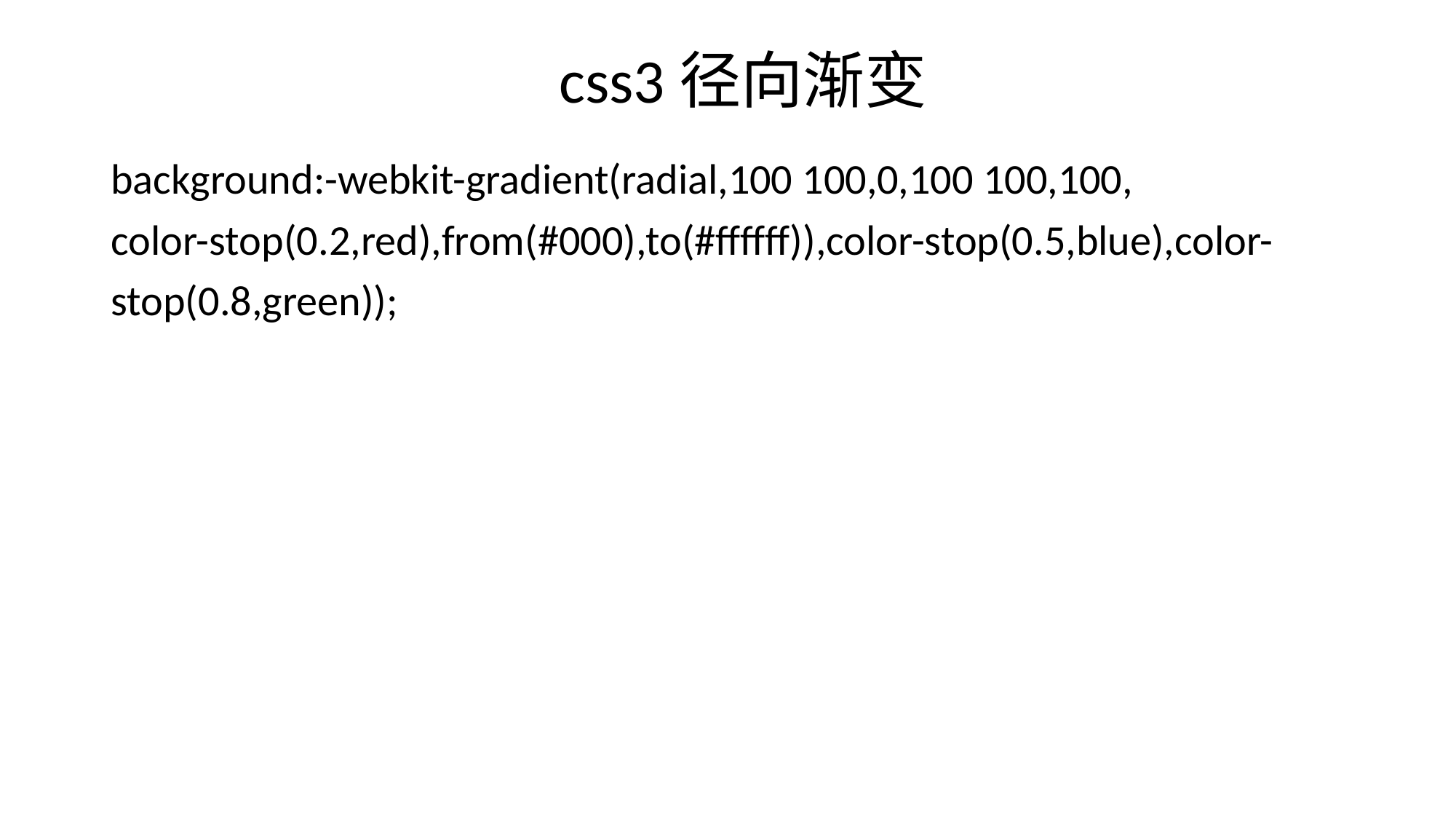

# css3径向渐变
background:-webkit-gradient(radial,100 100,0,100 100,100,
color-stop(0.2,red),from(#000),to(#ffffff)),color-stop(0.5,blue),color-
stop(0.8,green));